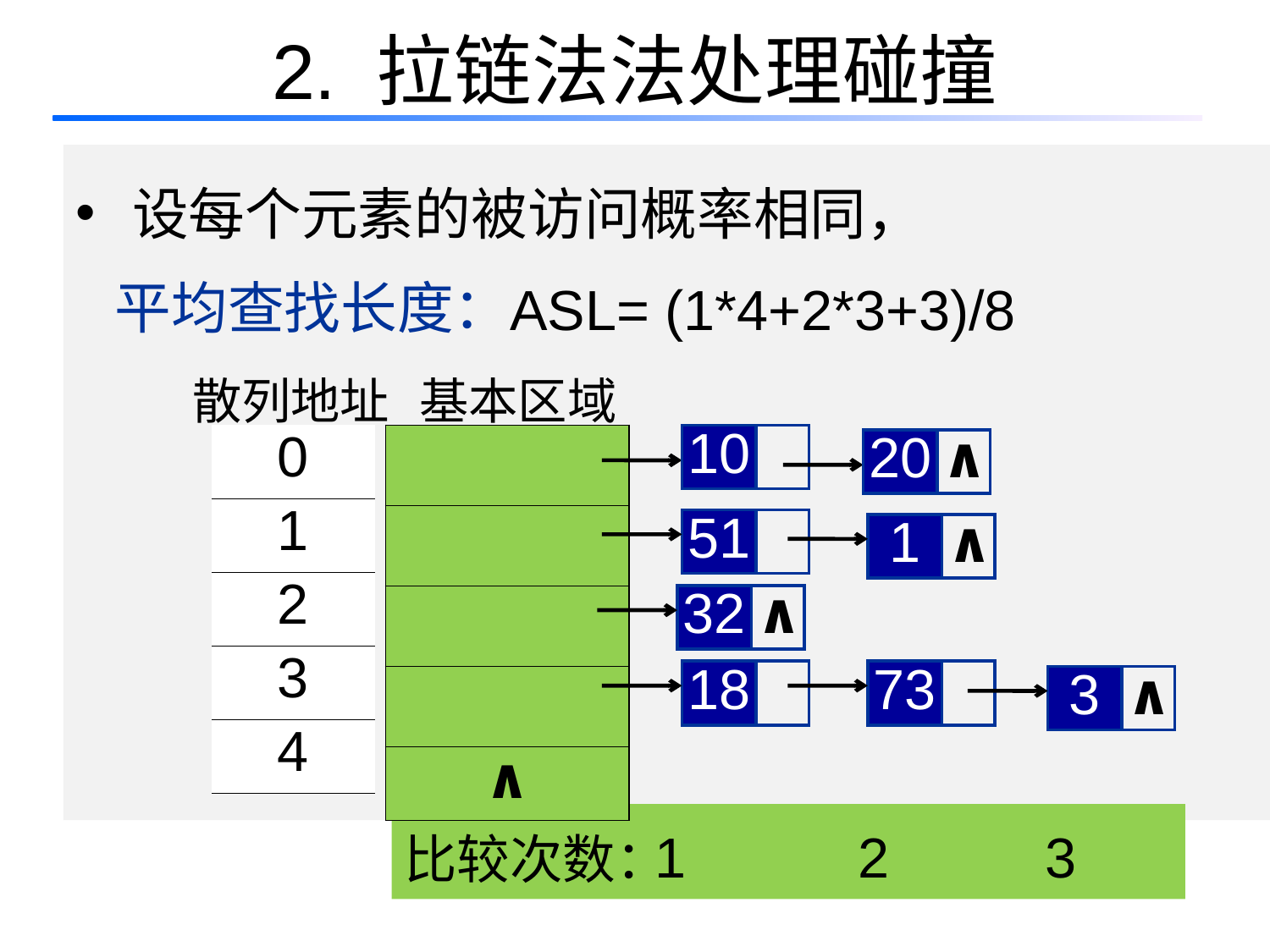

# 2. 拉链法法处理碰撞

 设每个元素的被访问概率相同，
  平均查找长度：

ASL= (1*4+2*3+3)/8
散列地址
基本区域
| 0 |
| --- |
| 1 |
| 2 |
| 3 |
| 4 |
|  |
| --- |
|  |
|  |
|  |
| ∧ |
10

20
 ∧

51

1
 ∧

32
 ∧

18

73

3
 ∧

1           2          3
比较次数：